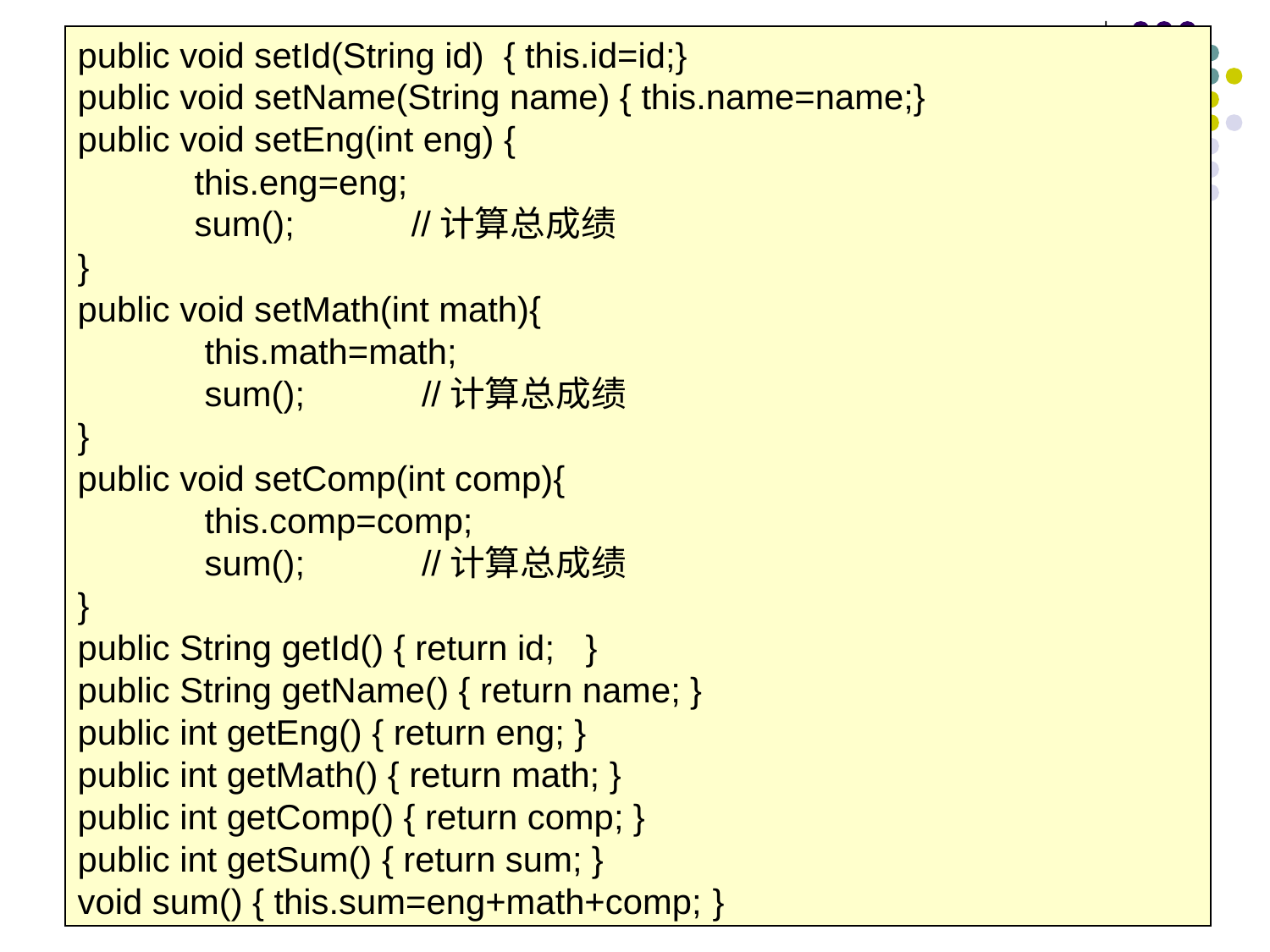

#
public void setId(String id)  { this.id=id;}
public void setName(String name) { this.name=name;}
public void setEng(int eng) {
            this.eng=eng;
            sum();            //计算总成绩
}
public void setMath(int math){
	this.math=math;
	sum();            //计算总成绩
}
public void setComp(int comp){
	this.comp=comp;
	sum();            //计算总成绩
}
public String getId() { return id;	}
public String getName() { return name; }
public int getEng() { return eng; }
public int getMath() { return math; }
public int getComp() { return comp; }
public int getSum() { return sum; }
void sum() { this.sum=eng+math+comp;	}